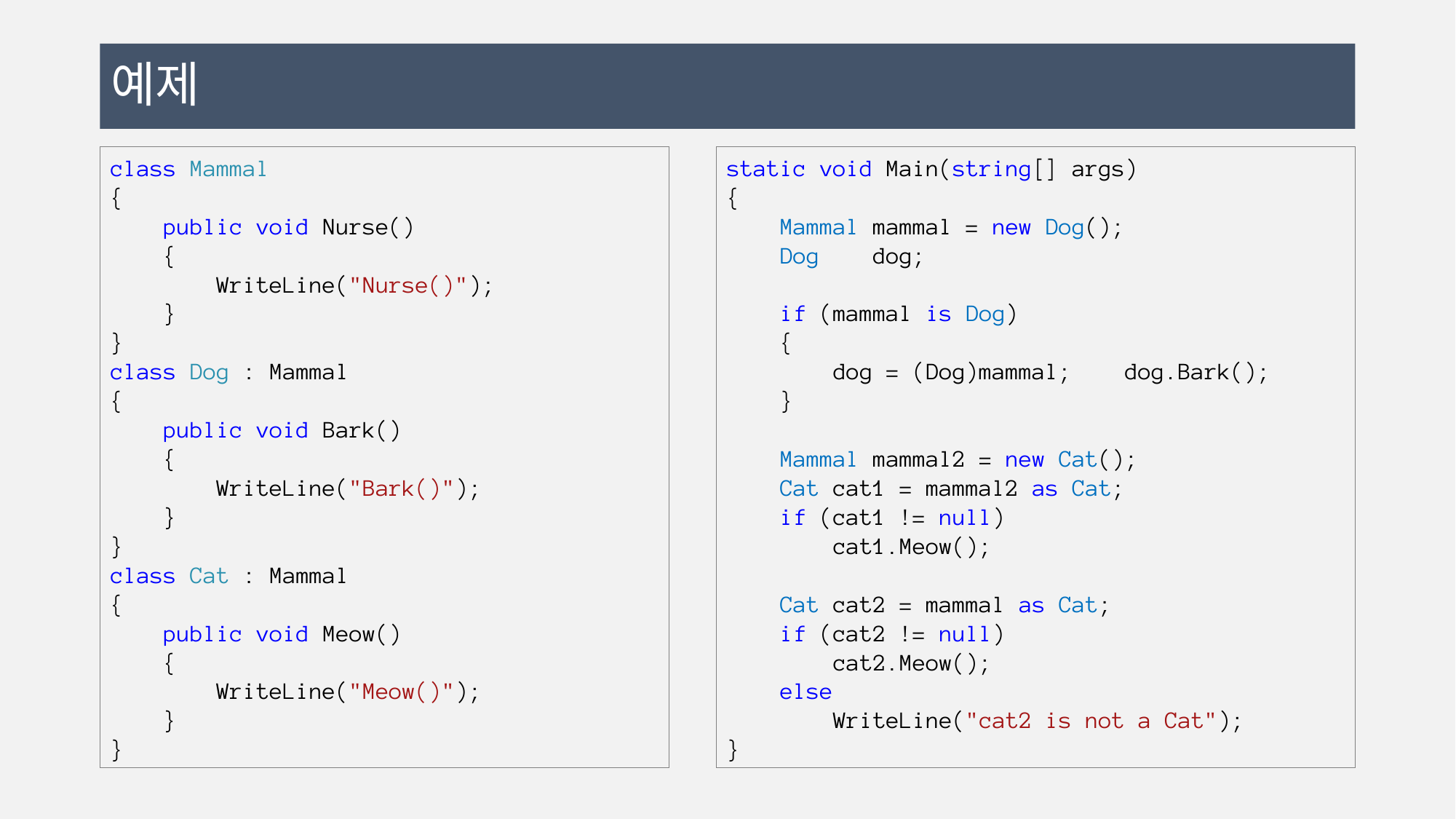

# 예제

class Mammal
{
    public void Nurse()
    {
        WriteLine("Nurse()");
    }
}
class Dog : Mammal
{
    public void Bark()
    {
        WriteLine("Bark()");
    }
}
class Cat : Mammal
{
    public void Meow()
    {
        WriteLine("Meow()");
    }
}
static void Main(string[] args)
{
    Mammal mammal = new Dog();
    Dog    dog;

    if (mammal is Dog)
    {
        dog = (Dog)mammal;    dog.Bark();
    }

    Mammal mammal2 = new Cat();
    Cat cat1 = mammal2 as Cat;
    if (cat1 != null)
        cat1.Meow();

    Cat cat2 = mammal as Cat;
    if (cat2 != null)
        cat2.Meow();
    else
        WriteLine("cat2 is not a Cat");
}